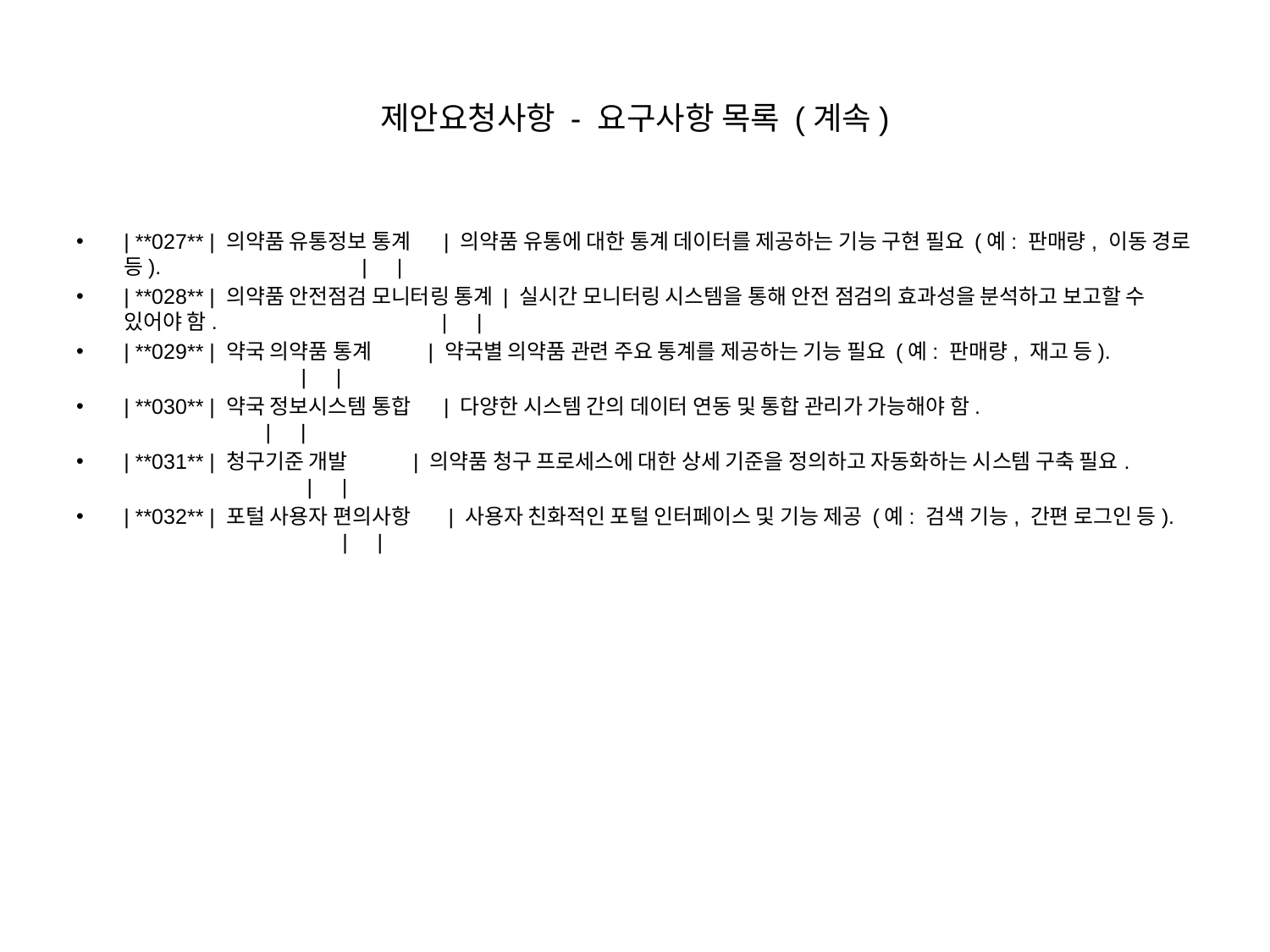

# 제안요청사항 - 요구사항 목록 (계속)
| **027** | 의약품 유통정보 통계      | 의약품 유통에 대한 통계 데이터를 제공하는 기능 구현 필요 (예: 판매량, 이동 경로 등).                                  |     |
| **028** | 의약품 안전점검 모니터링 통계 | 실시간 모니터링 시스템을 통해 안전 점검의 효과성을 분석하고 보고할 수 있어야 함.                                      |     |
| **029** | 약국 의약품 통계           | 약국별 의약품 관련 주요 통계를 제공하는 기능 필요 (예: 판매량, 재고 등).                                             |     |
| **030** | 약국 정보시스템 통합      | 다양한 시스템 간의 데이터 연동 및 통합 관리가 가능해야 함.                                                            |     |
| **031** | 청구기준 개발             | 의약품 청구 프로세스에 대한 상세 기준을 정의하고 자동화하는 시스템 구축 필요.                                          |     |
| **032** | 포털 사용자 편의사항       | 사용자 친화적인 포털 인터페이스 및 기능 제공 (예: 검색 기능, 간편 로그인 등).                                         |     |